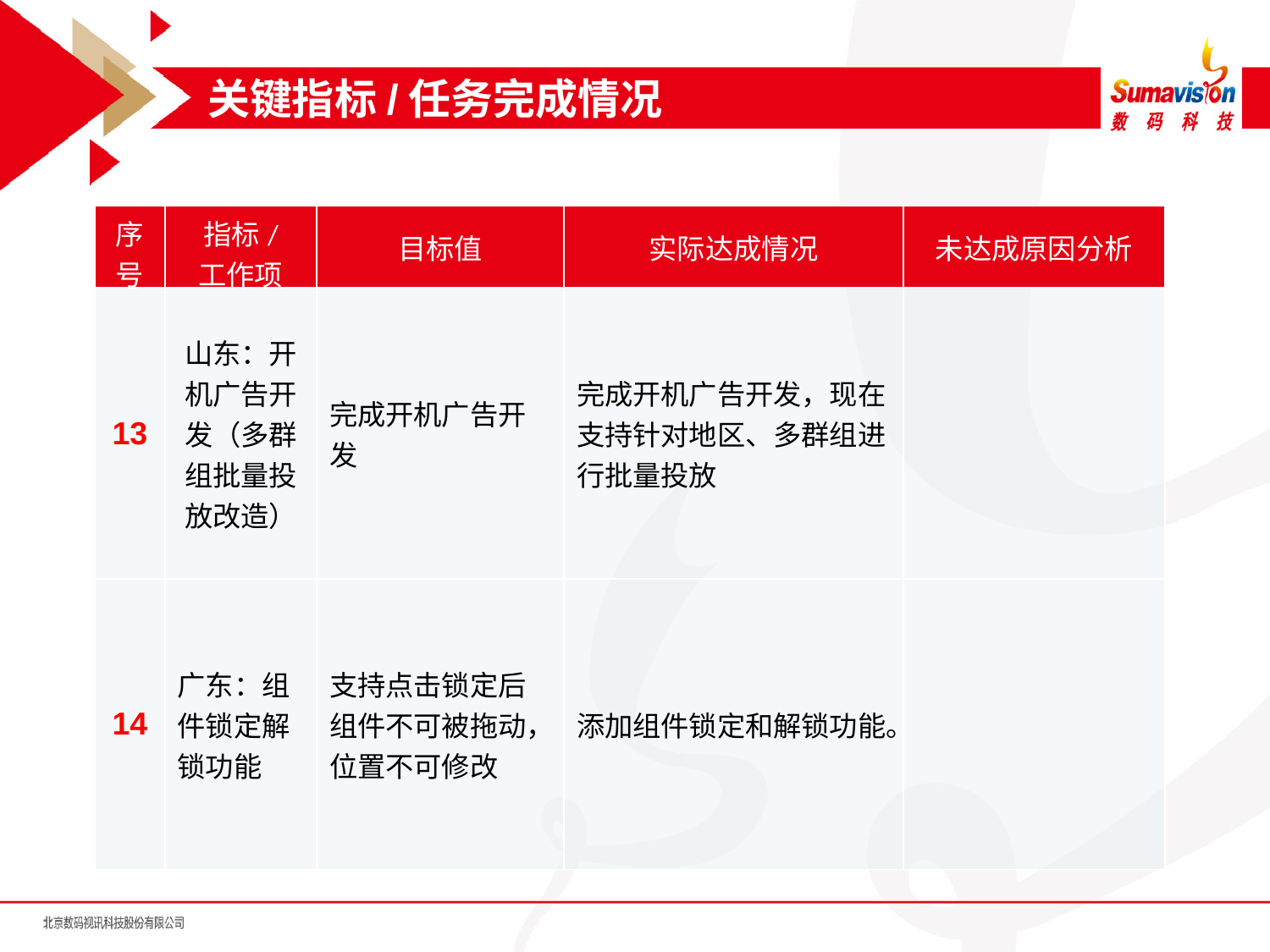

关键指标/任务完成情况
| 序号 | 指标/ 工作项 | 目标值 | 实际达成情况 | 未达成原因分析 |
| --- | --- | --- | --- | --- |
| 13 | 山东：开机广告开发（多群组批量投放改造） | 完成开机广告开发 | 完成开机广告开发，现在支持针对地区、多群组进行批量投放 |  |
| 14 | 广东：组件锁定解锁功能 | 支持点击锁定后组件不可被拖动，位置不可修改 | 添加组件锁定和解锁功能。 |  |